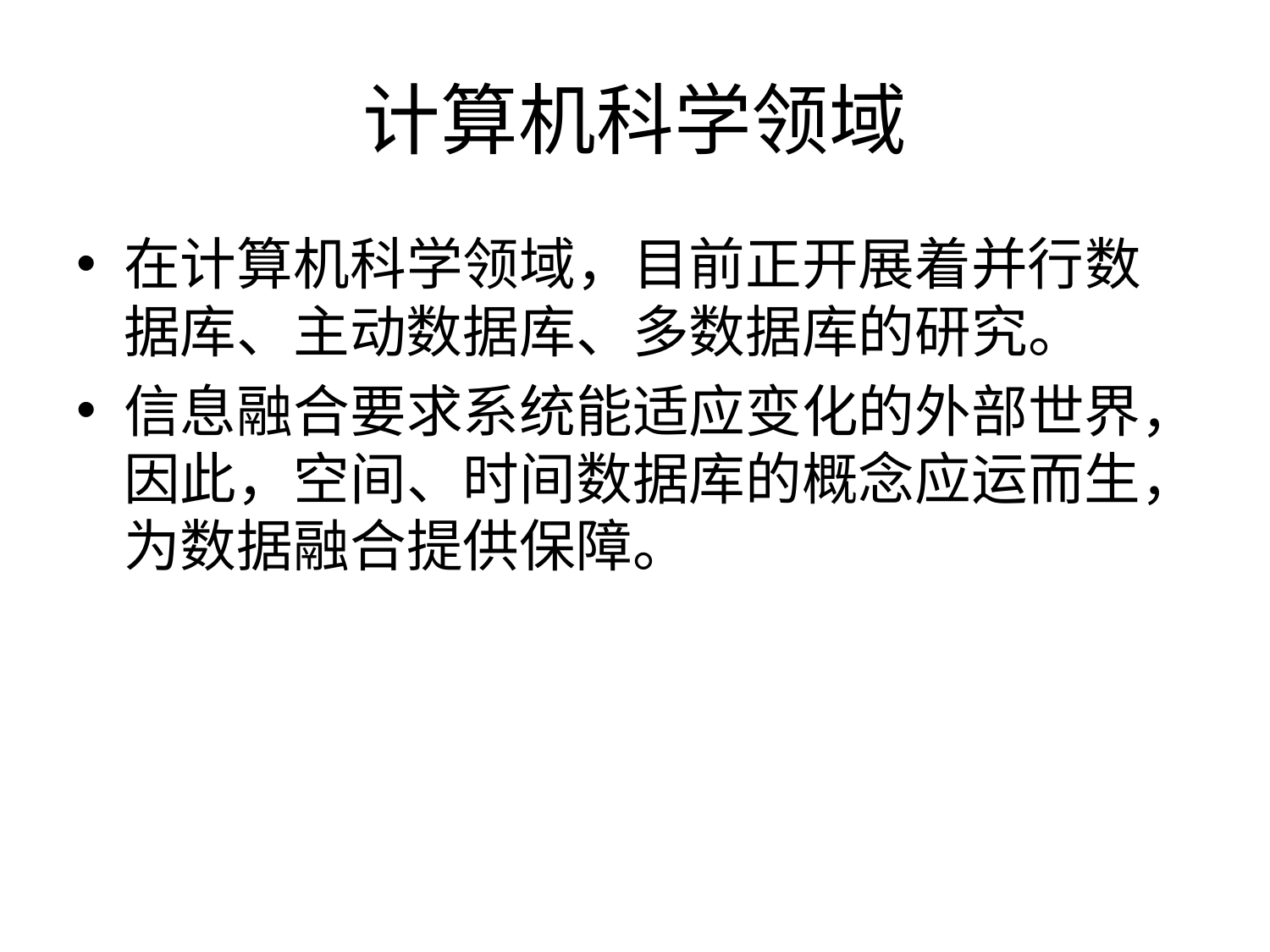

# 计算机科学领域
在计算机科学领域，目前正开展着并行数据库、主动数据库、多数据库的研究。
信息融合要求系统能适应变化的外部世界，因此，空间、时间数据库的概念应运而生，为数据融合提供保障。